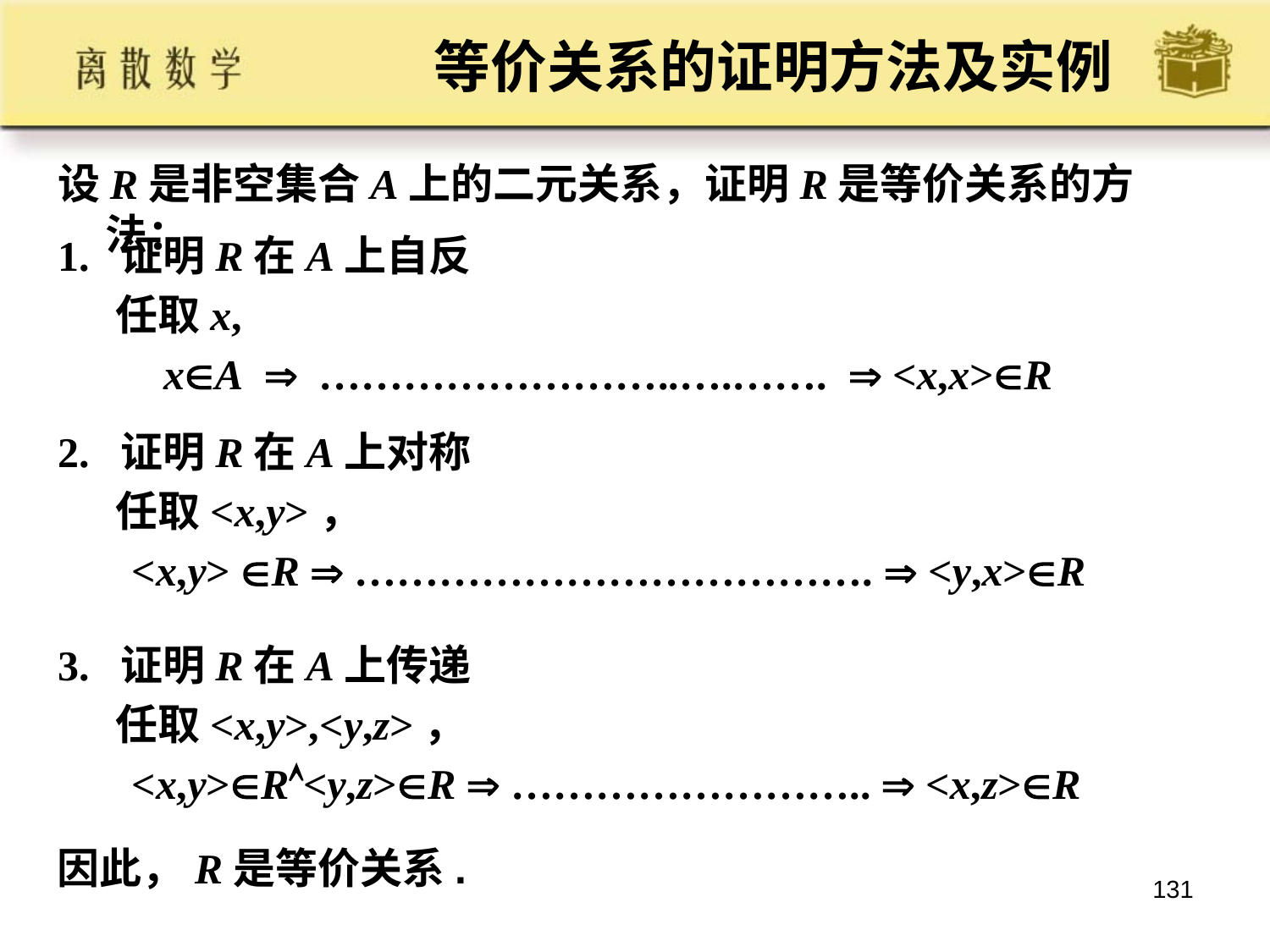

# 等价关系的证明方法及实例
设R是非空集合A上的二元关系，证明R是等价关系的方法：
1.  证明R在A上自反
     任取x,
          x∈A  ⇒  ……………………..….…….  ⇒ <x,x>∈R
2.  证明R在A上对称
     任取<x,y>，
       <x,y> ∈R ⇒ ………………………………. ⇒ <y,x>∈R

3.  证明R在A上传递
     任取<x,y>,<y,z>，
       <x,y>∈R∧<y,z>∈R ⇒ …………………….. ⇒ <x,z>∈R

因此，R是等价关系.
131